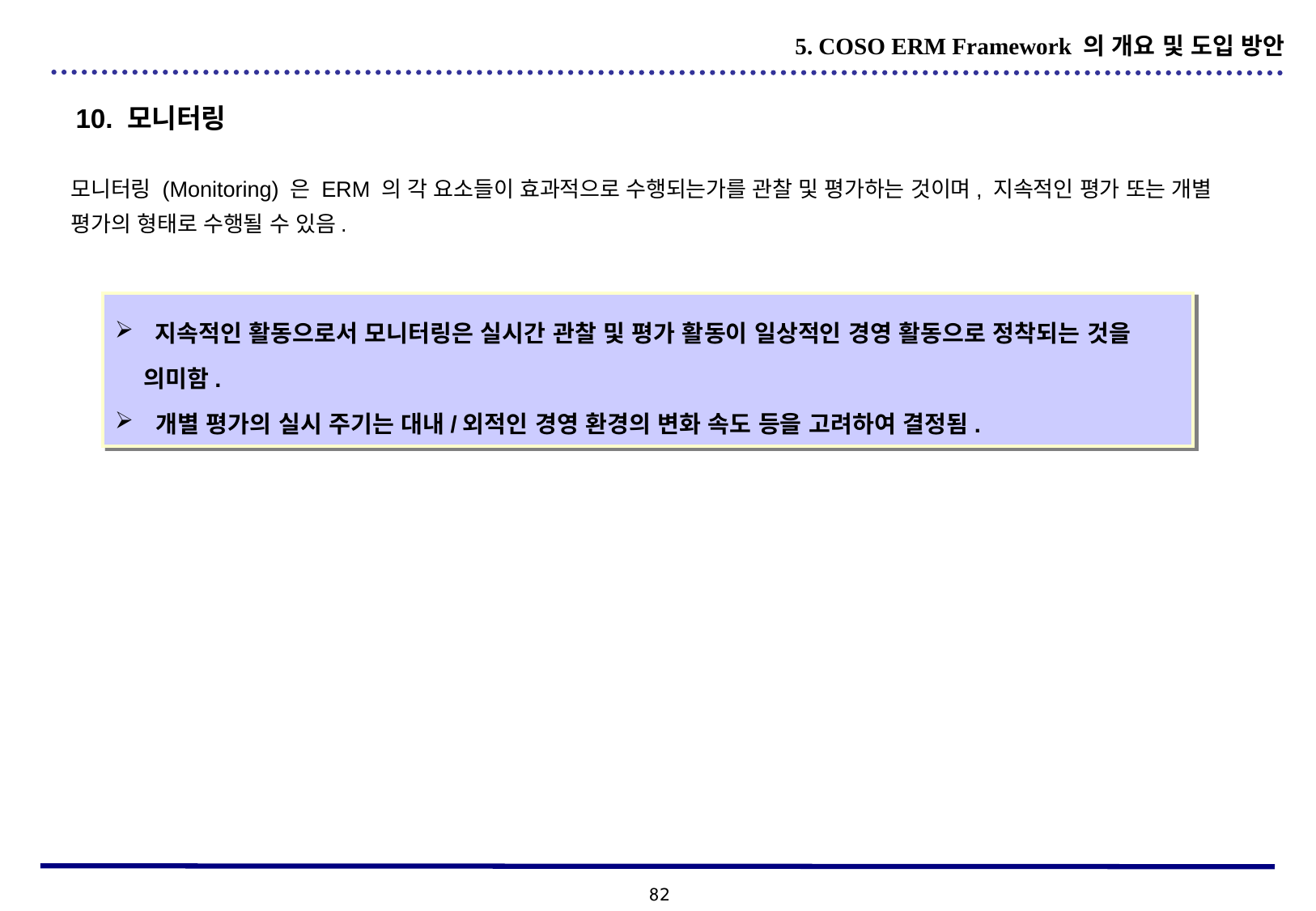

5. COSO ERM Framework 의 개요 및 도입 방안
10. 모니터링
모니터링 (Monitoring) 은 ERM 의 각 요소들이 효과적으로 수행되는가를 관찰 및 평가하는 것이며, 지속적인 평가 또는 개별 평가의 형태로 수행될 수 있음.
 지속적인 활동으로서 모니터링은 실시간 관찰 및 평가 활동이 일상적인 경영 활동으로 정착되는 것을 의미함.
 개별 평가의 실시 주기는 대내/외적인 경영 환경의 변화 속도 등을 고려하여 결정됨.